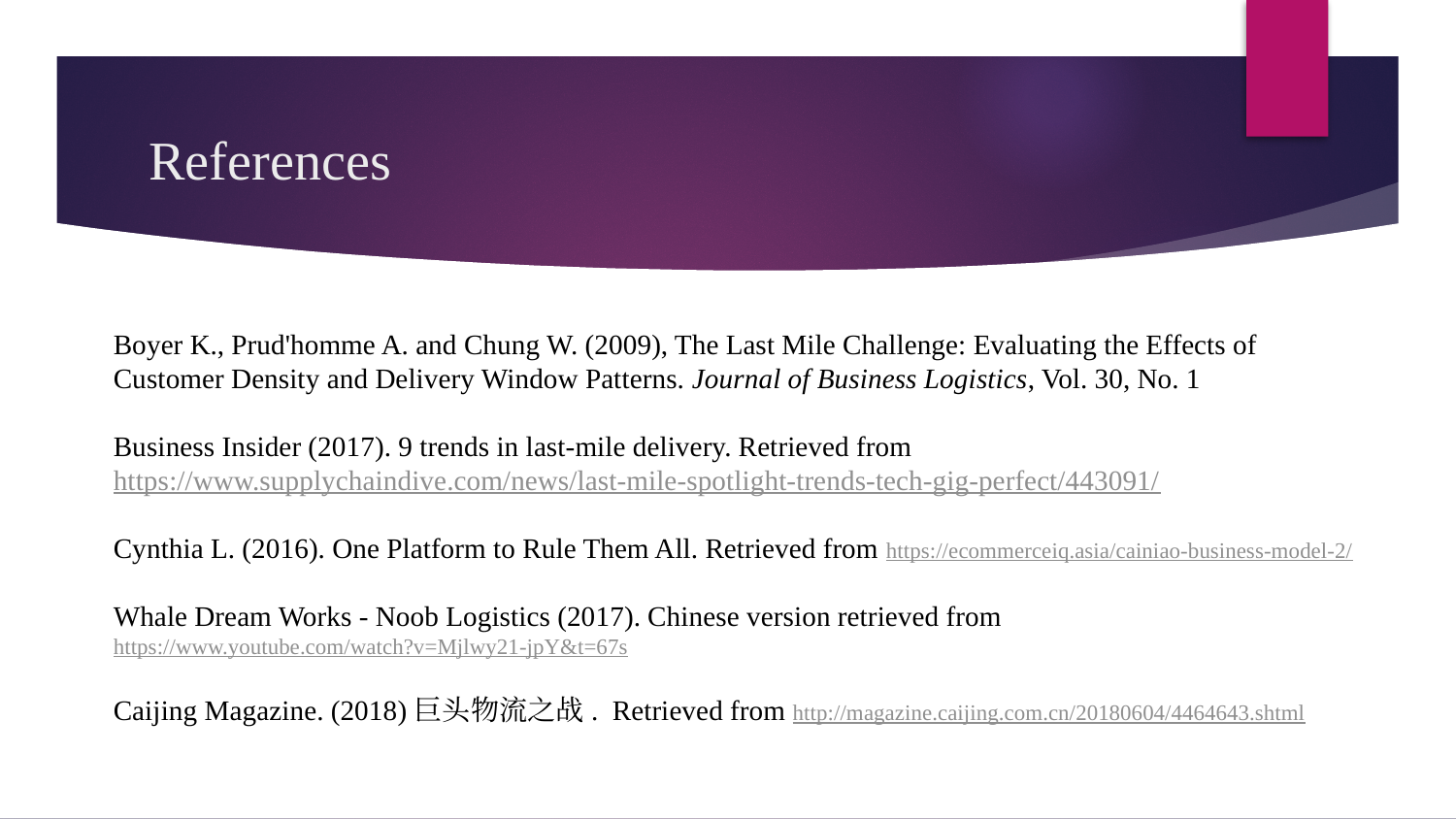

# References
Boyer K., Prud'homme A. and Chung W. (2009), The Last Mile Challenge: Evaluating the Effects of Customer Density and Delivery Window Patterns. Journal of Business Logistics, Vol. 30, No. 1

Business Insider (2017). 9 trends in last-mile delivery. Retrieved from https://www.supplychaindive.com/news/last-mile-spotlight-trends-tech-gig-perfect/443091/

Cynthia L. (2016). One Platform to Rule Them All. Retrieved from https://ecommerceiq.asia/cainiao-business-model-2/

Whale Dream Works - Noob Logistics (2017). Chinese version retrieved from https://www.youtube.com/watch?v=Mjlwy21-jpY&t=67s

Caijing Magazine. (2018)巨头物流之战.  Retrieved from http://magazine.caijing.com.cn/20180604/4464643.shtml